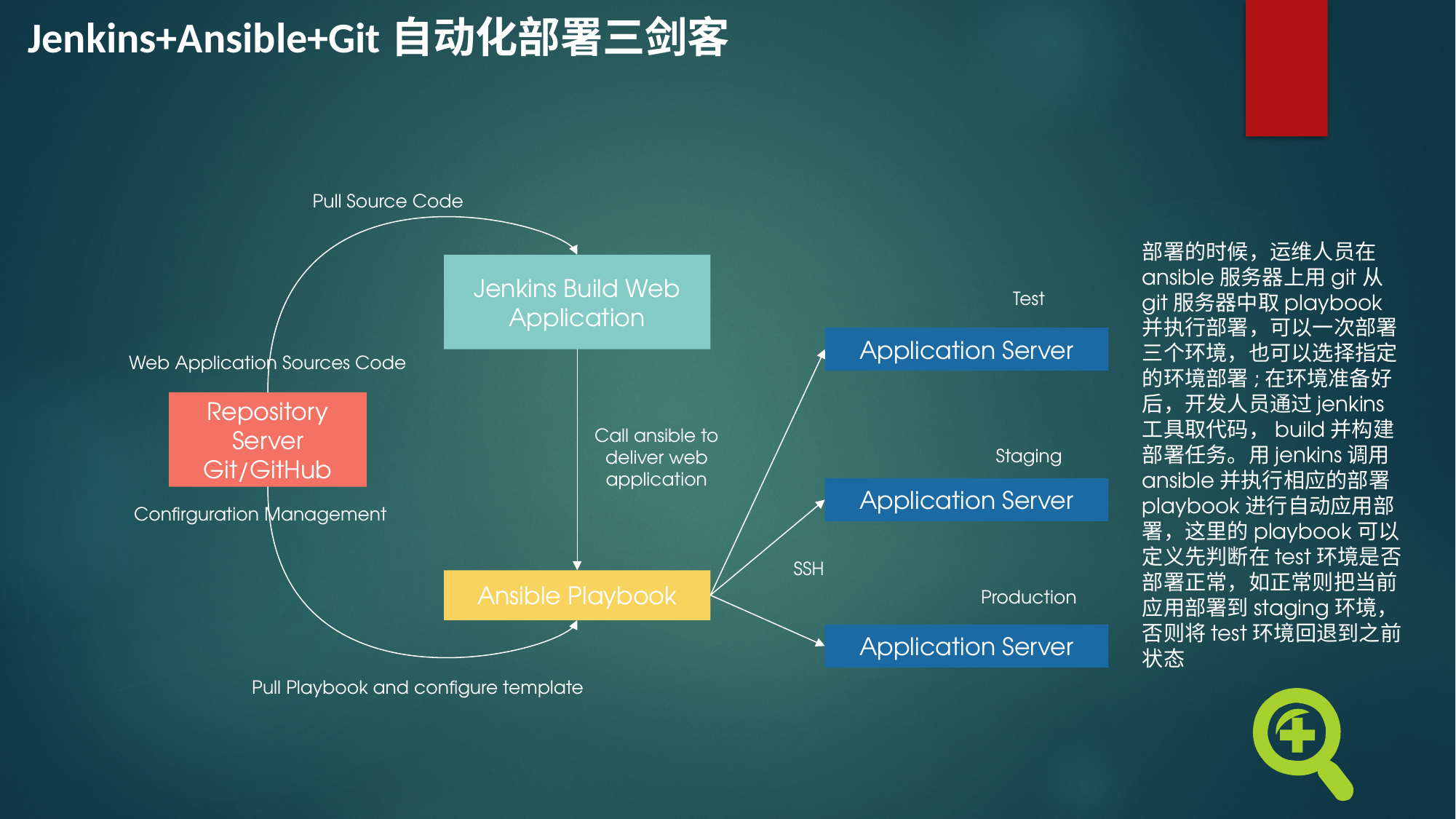

Jenkins+Ansible+Git自动化部署三剑客
Pull Source Code
部署的时候，运维人员在ansible服务器上用git从git服务器中取playbook并执行部署，可以一次部署三个环境，也可以选择指定的环境部署;在环境准备好后，开发人员通过jenkins工具取代码，build并构建部署任务。用jenkins调用ansible并执行相应的部署playbook进行自动应用部署，这里的playbook可以定义先判断在test环境是否部署正常，如正常则把当前应用部署到staging环境，否则将test环境回退到之前状态
Jenkins Build Web Application
Test
Application Server
Web Application Sources Code
Repository Server Git/GitHub
Call ansible to deliver web application
Staging
Application Server
Confirguration Management
SSH
Ansible Playbook
Production
Application Server
Pull Playbook and configure template